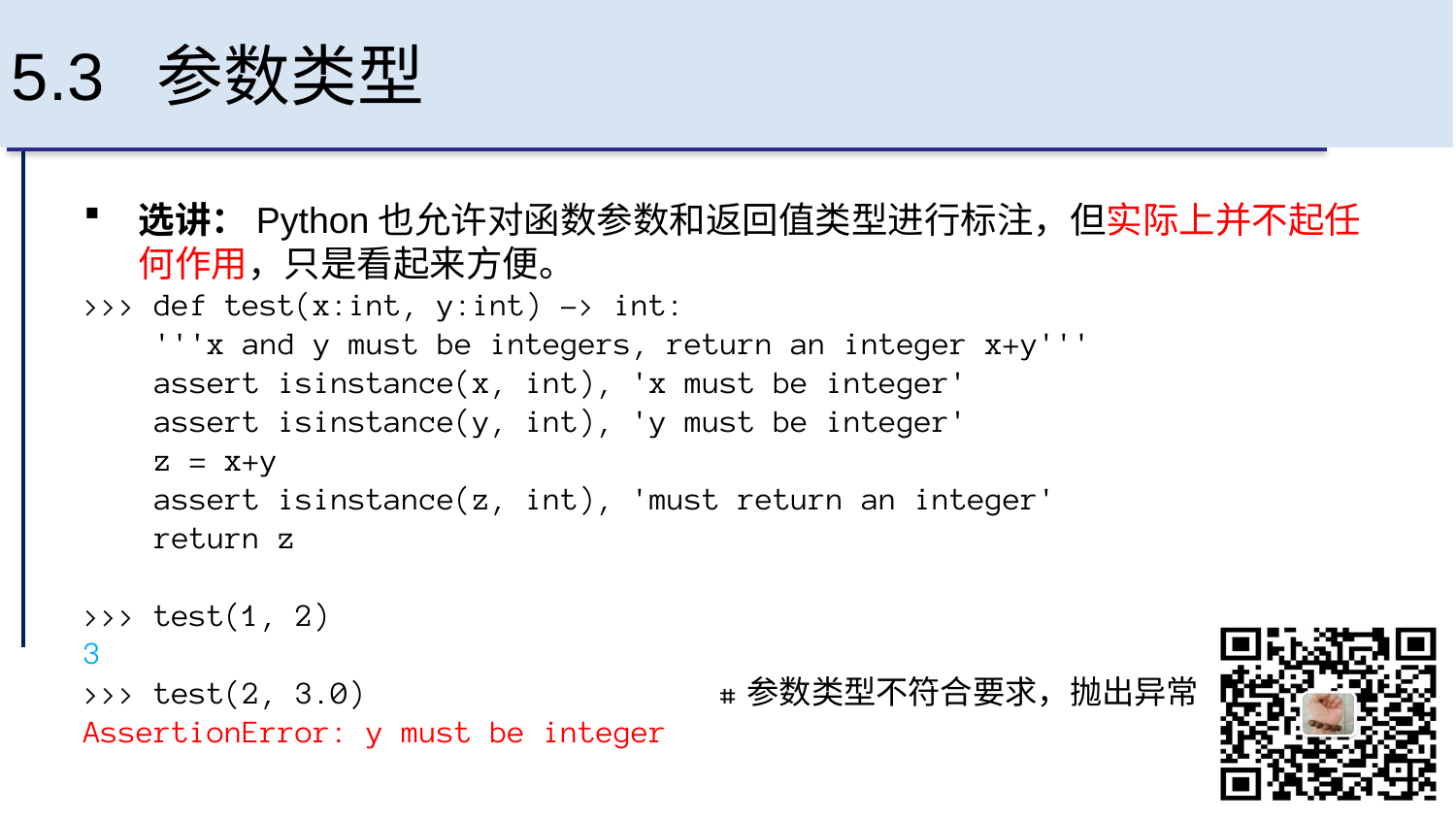

# 5.3  参数类型
选讲：Python也允许对函数参数和返回值类型进行标注，但实际上并不起任何作用，只是看起来方便。
>>> def test(x:int, y:int) -> int:
    '''x and y must be integers, return an integer x+y'''
    assert isinstance(x, int), 'x must be integer'
    assert isinstance(y, int), 'y must be integer'
    z = x+y
    assert isinstance(z, int), 'must return an integer'
    return z

>>> test(1, 2)
3
>>> test(2, 3.0)                    #参数类型不符合要求，抛出异常
AssertionError: y must be integer